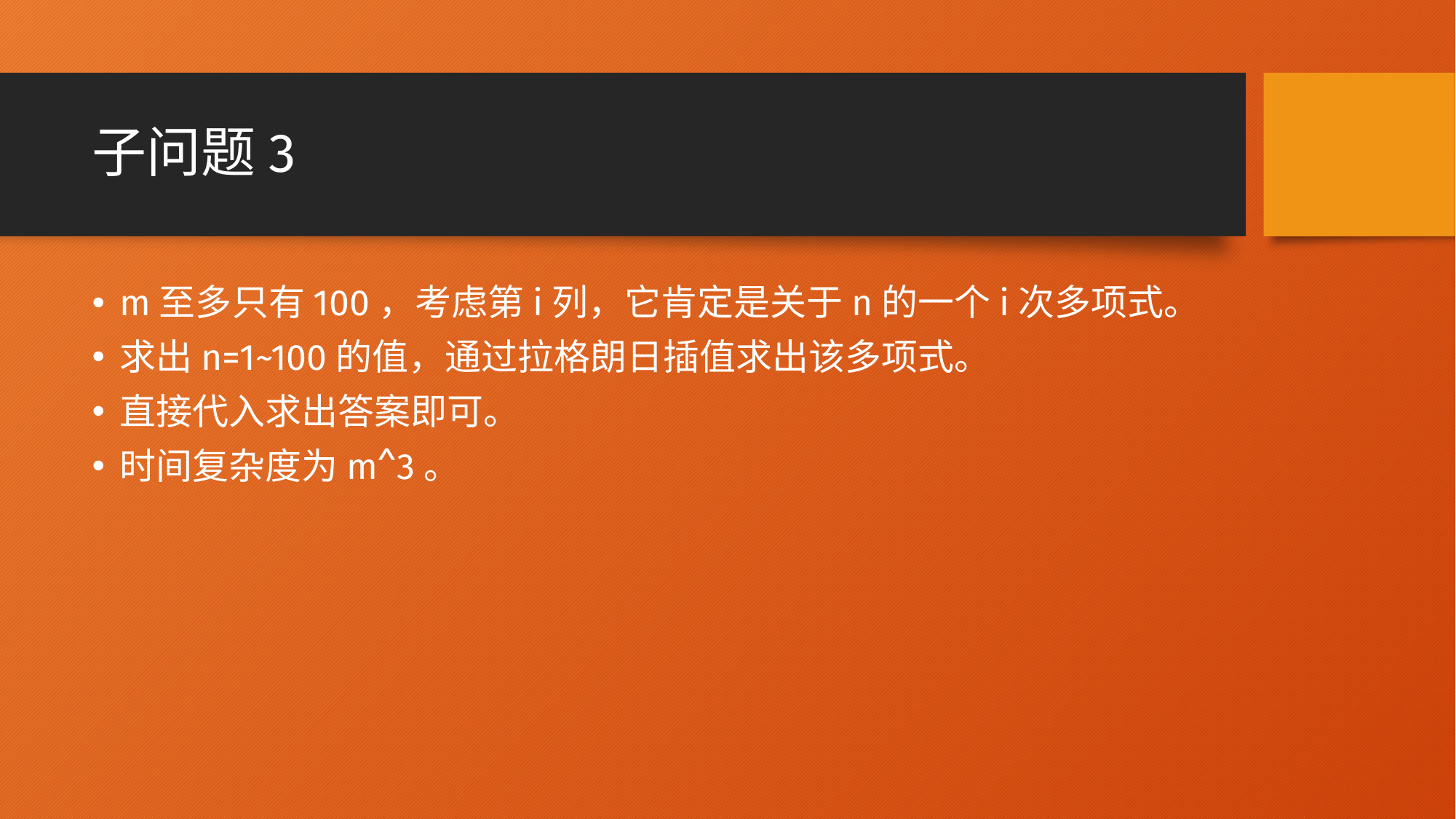

# 子问题3
m至多只有100，考虑第i列，它肯定是关于n的一个i次多项式。
求出n=1~100的值，通过拉格朗日插值求出该多项式。
直接代入求出答案即可。
时间复杂度为m^3。